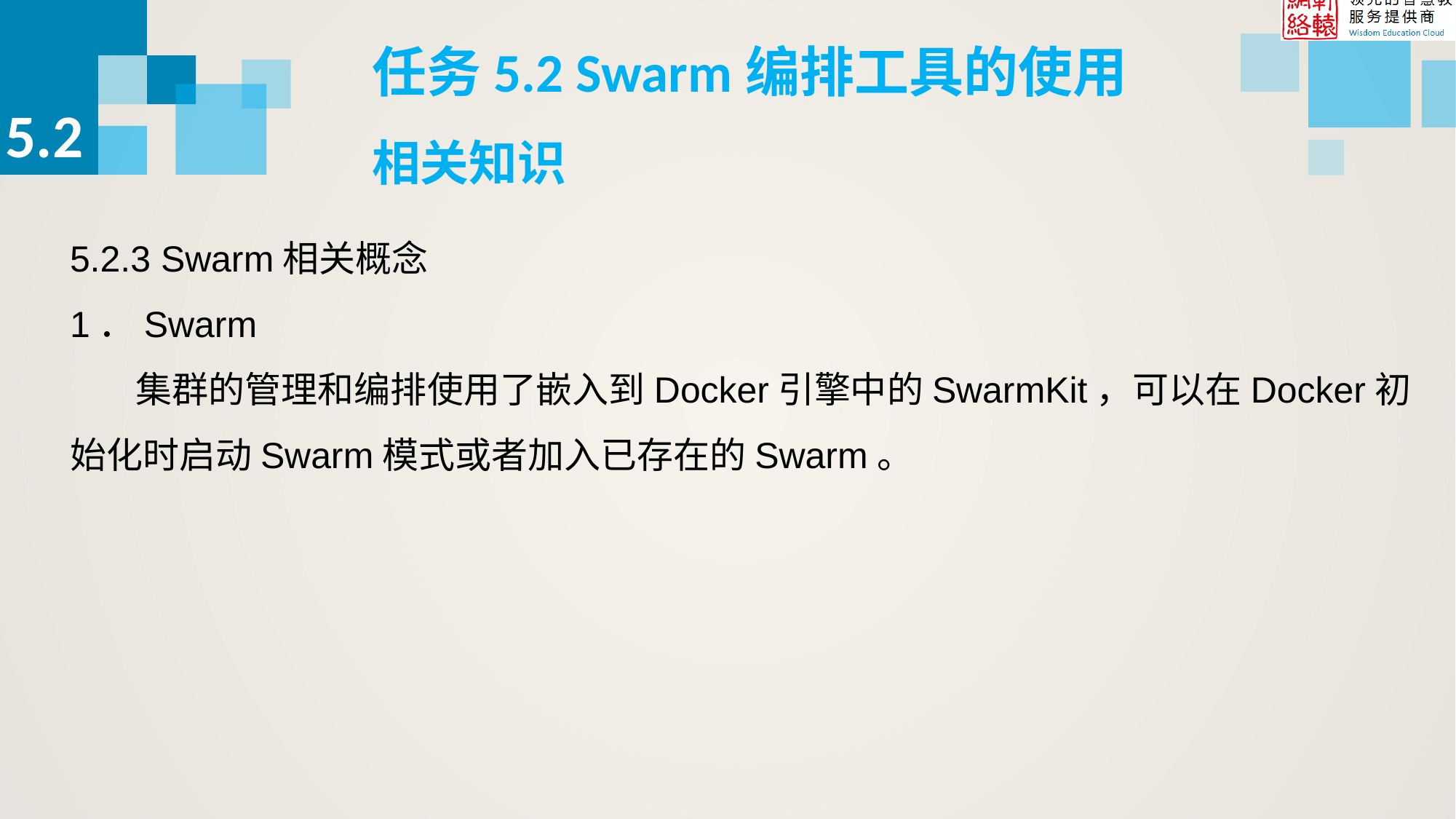

任务5.2 Swarm编排工具的使用
5.2
相关知识
5.2.3 Swarm相关概念
1．Swarm
       集群的管理和编排使用了嵌入到Docker引擎中的SwarmKit，可以在Docker初始化时启动Swarm模式或者加入已存在的Swarm。